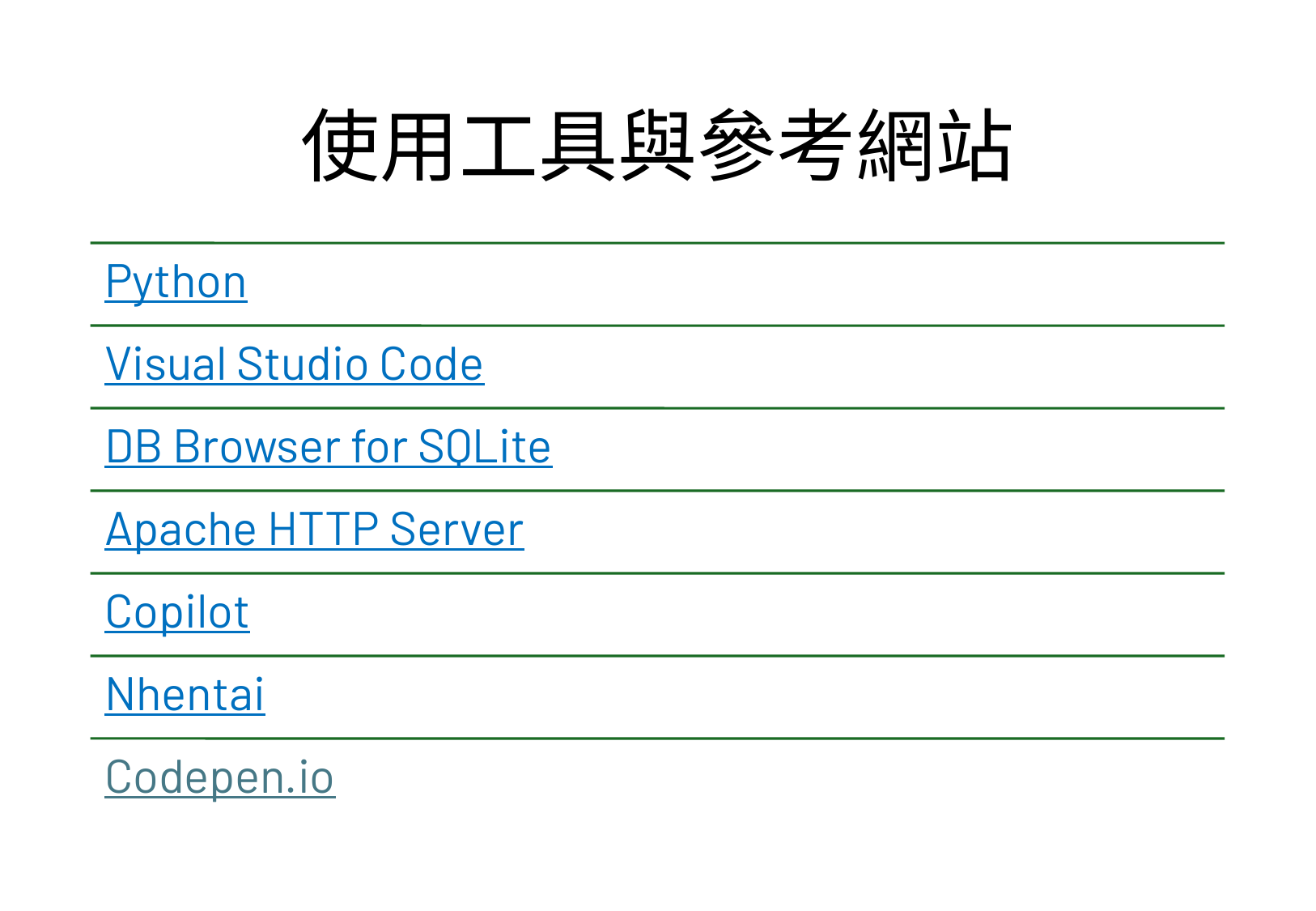

# 使用工具與參考網站
Python
Visual Studio Code
DB Browser for SQLite
Apache HTTP Server
Copilot
Nhentai
Codepen.io